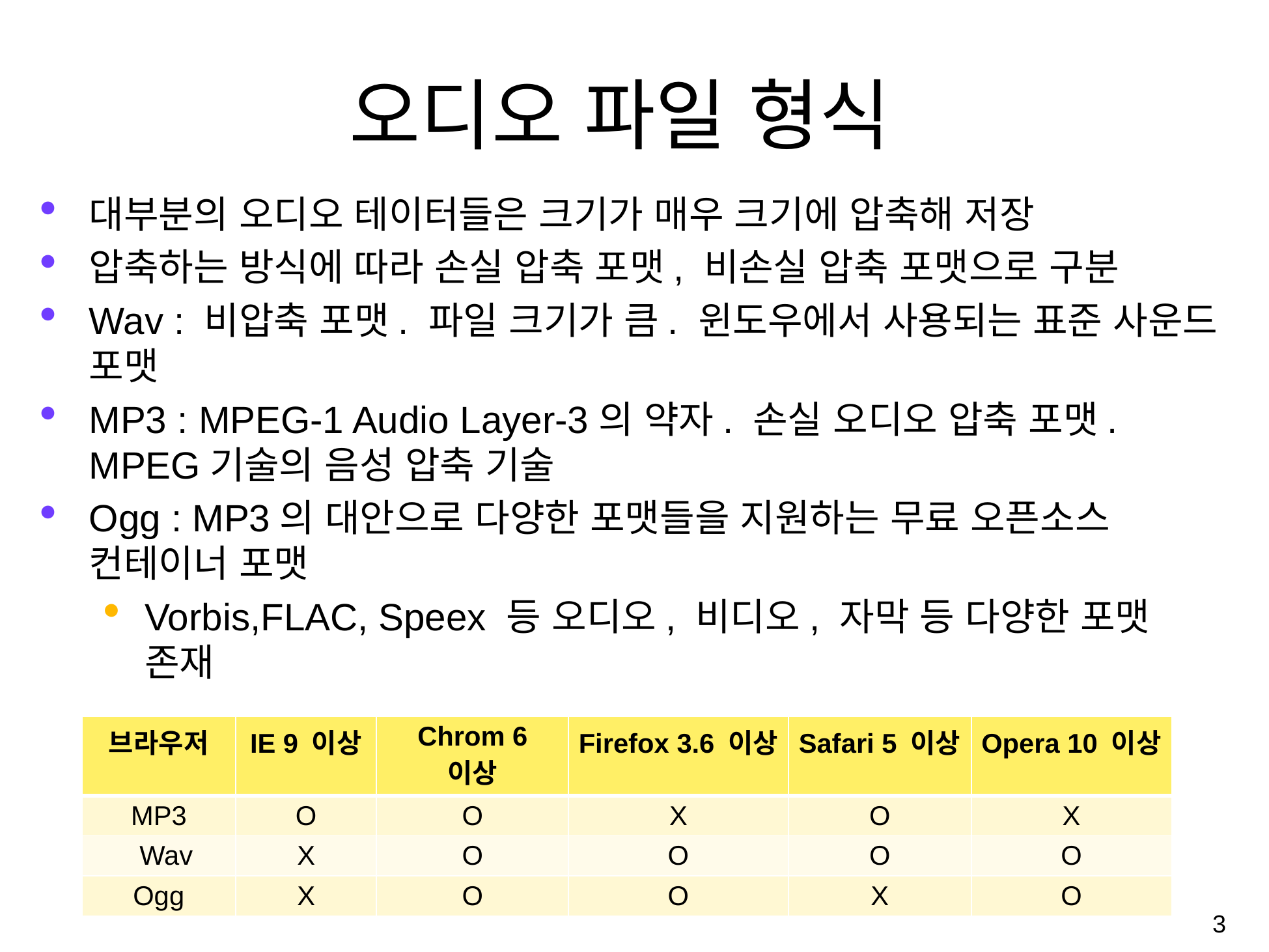

# 오디오 파일 형식
대부분의 오디오 테이터들은 크기가 매우 크기에 압축해 저장
압축하는 방식에 따라 손실 압축 포맷, 비손실 압축 포맷으로 구분
Wav : 비압축 포맷. 파일 크기가 큼. 윈도우에서 사용되는 표준 사운드 포맷
MP3 : MPEG-1 Audio Layer-3의 약자. 손실 오디오 압축 포맷. MPEG기술의 음성 압축 기술
Ogg : MP3의 대안으로 다양한 포맷들을 지원하는 무료 오픈소스 컨테이너 포맷
Vorbis,FLAC, Speex 등 오디오, 비디오, 자막 등 다양한 포맷 존재

| 브라우저 | IE 9 이상 | Chrom 6 이상 | Firefox 3.6 이상 | Safari 5 이상 | Opera 10 이상 |
| --- | --- | --- | --- | --- | --- |
| MP3 | O | O | X | O | X |
| Wav | X | O | O | O | O |
| Ogg | X | O | O | X | O |
3